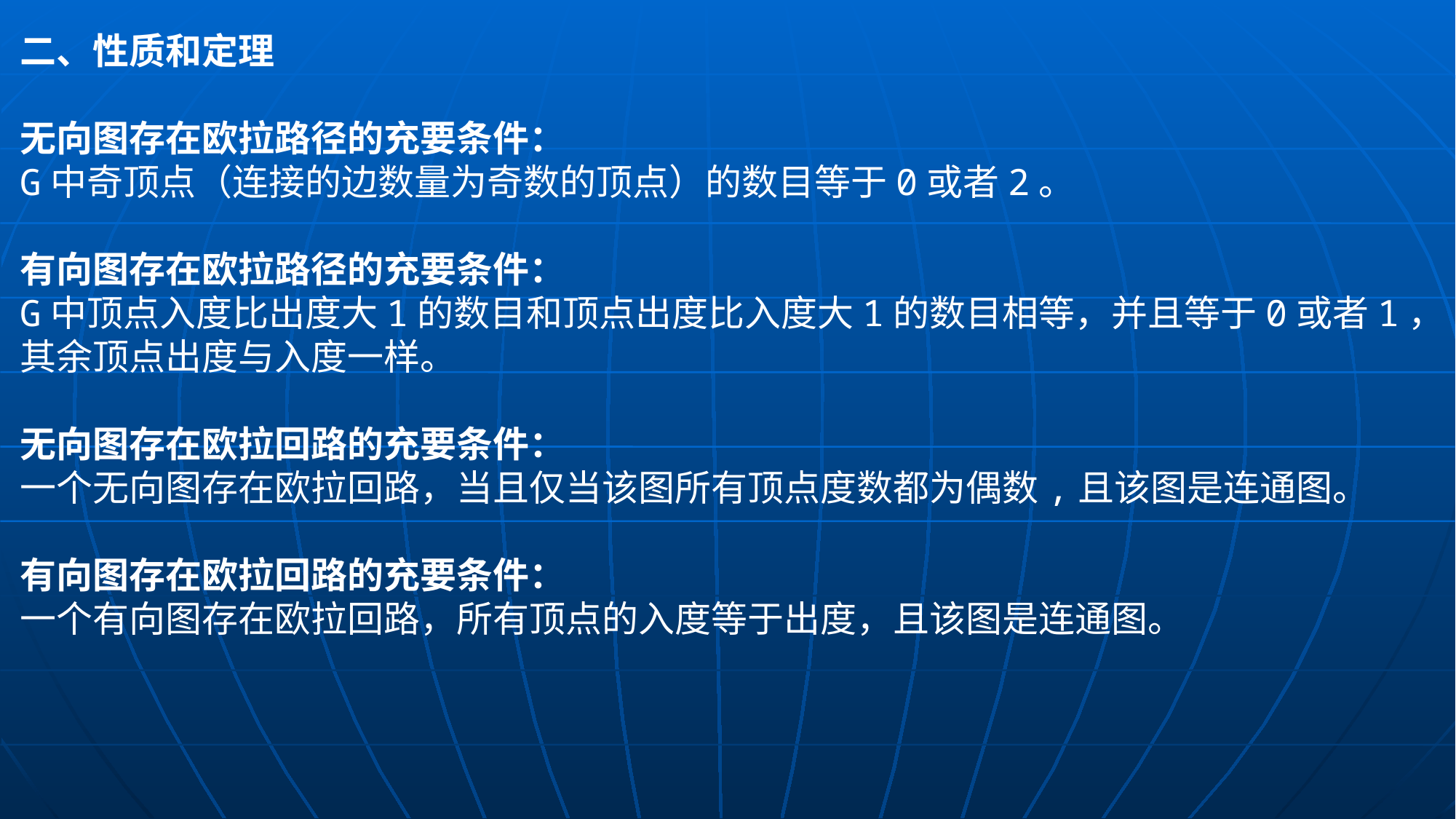

二、性质和定理

无向图存在欧拉路径的充要条件：
G中奇顶点（连接的边数量为奇数的顶点）的数目等于0或者2。

有向图存在欧拉路径的充要条件：
G中顶点入度比出度大1的数目和顶点出度比入度大1的数目相等，并且等于0或者1，
其余顶点出度与入度一样。

无向图存在欧拉回路的充要条件：
一个无向图存在欧拉回路，当且仅当该图所有顶点度数都为偶数,且该图是连通图。

有向图存在欧拉回路的充要条件：
一个有向图存在欧拉回路，所有顶点的入度等于出度，且该图是连通图。